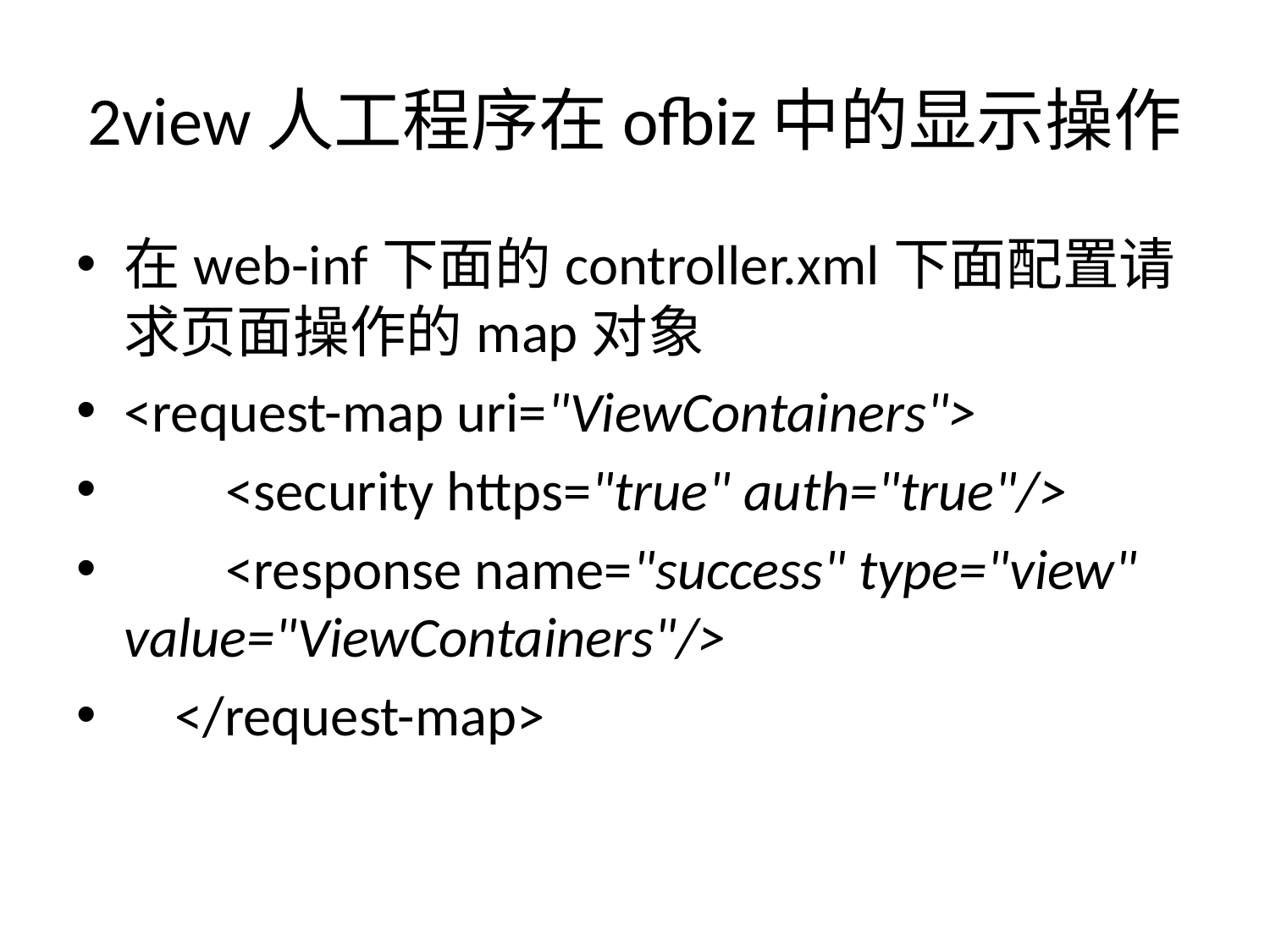

# 2view人工程序在ofbiz中的显示操作
在web-inf下面的controller.xml下面配置请求页面操作的map对象
<request-map uri="ViewContainers">
        <security https="true" auth="true"/>
        <response name="success" type="view" value="ViewContainers"/>
    </request-map>